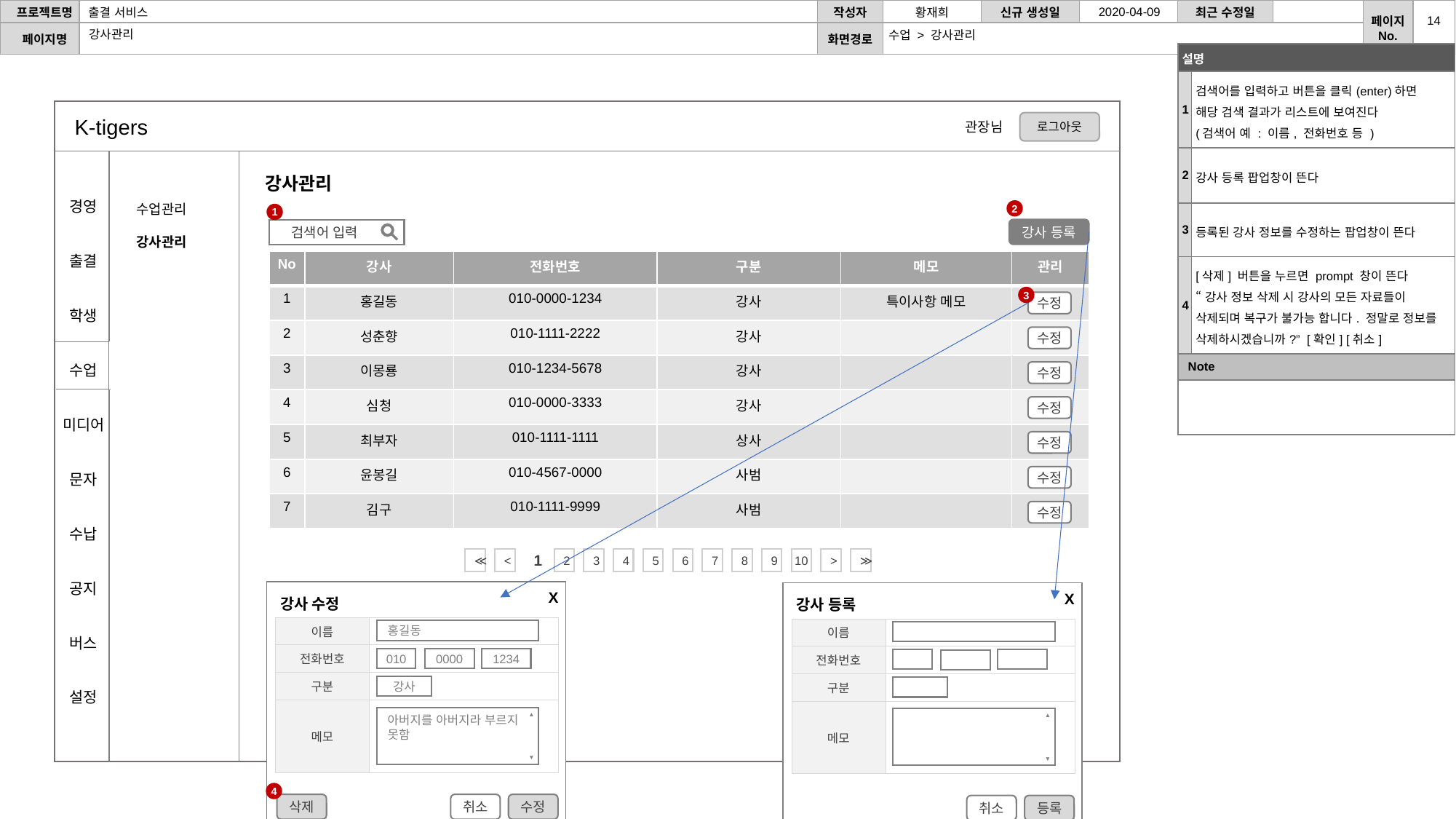

2020-04-09
14
강사관리
수업 > 강사관리
| 설명 |  |
| --- | --- |
| 1 | 검색어를 입력하고 버튼을 클릭(enter)하면 해당 검색 결과가 리스트에 보여진다 (검색어 예 : 이름, 전화번호 등 ) |
| 2 | 강사 등록 팝업창이 뜬다 |
| 3 | 등록된 강사 정보를 수정하는 팝업창이 뜬다 |
| 4 | [삭제] 버튼을 누르면 prompt 창이 뜬다 “강사 정보 삭제 시 강사의 모든 자료들이 삭제되며 복구가 불가능 합니다. 정말로 정보를 삭제하시겠습니까?” [확인] [취소] |
| Note |  |
|  |  |

K-tigers
로그아웃
관장님
강사관리
수업관리
강사관리
경영

출결

학생

수업

미디어

문자

수납

공지

버스

설정

2
1
강사 등록
     검색어 입력

| No | 강사 | 전화번호 | 구분 | 메모 | 관리 |
| --- | --- | --- | --- | --- | --- |
| 1 | 홍길동 | 010-0000-1234 | 강사 | 특이사항 메모 |  |
| 2 | 성춘향 | 010-1111-2222 | 강사 |  |  |
| 3 | 이몽룡 | 010-1234-5678 | 강사 |  |  |
| 4 | 심청 | 010-0000-3333 | 강사 |  |  |
| 5 | 최부자 | 010-1111-1111 | 상사 |  |  |
| 6 | 윤봉길 | 010-4567-0000 | 사범 |  |  |
| 7 | 김구 | 010-1111-9999 | 사범 |  |  |
3
수정
수정
수정
수정
수정
수정
수정
≪
<
1
2
3
4
5
6
7
8
9
10
>
≫

X

X
강사 수정
강사 등록
| 이름 |  |
| --- | --- |
| 전화번호 |  |
| 구분 |  |
| 메모 |  |
| 이름 |  |
| --- | --- |
| 전화번호 |  |
| 구분 |  |
| 메모 |  |
홍길동

010
1234
0000

강사

▲

▼
▲

▼
아버지를 아버지라 부르지 못함

4
삭제
취소
수정
취소
등록